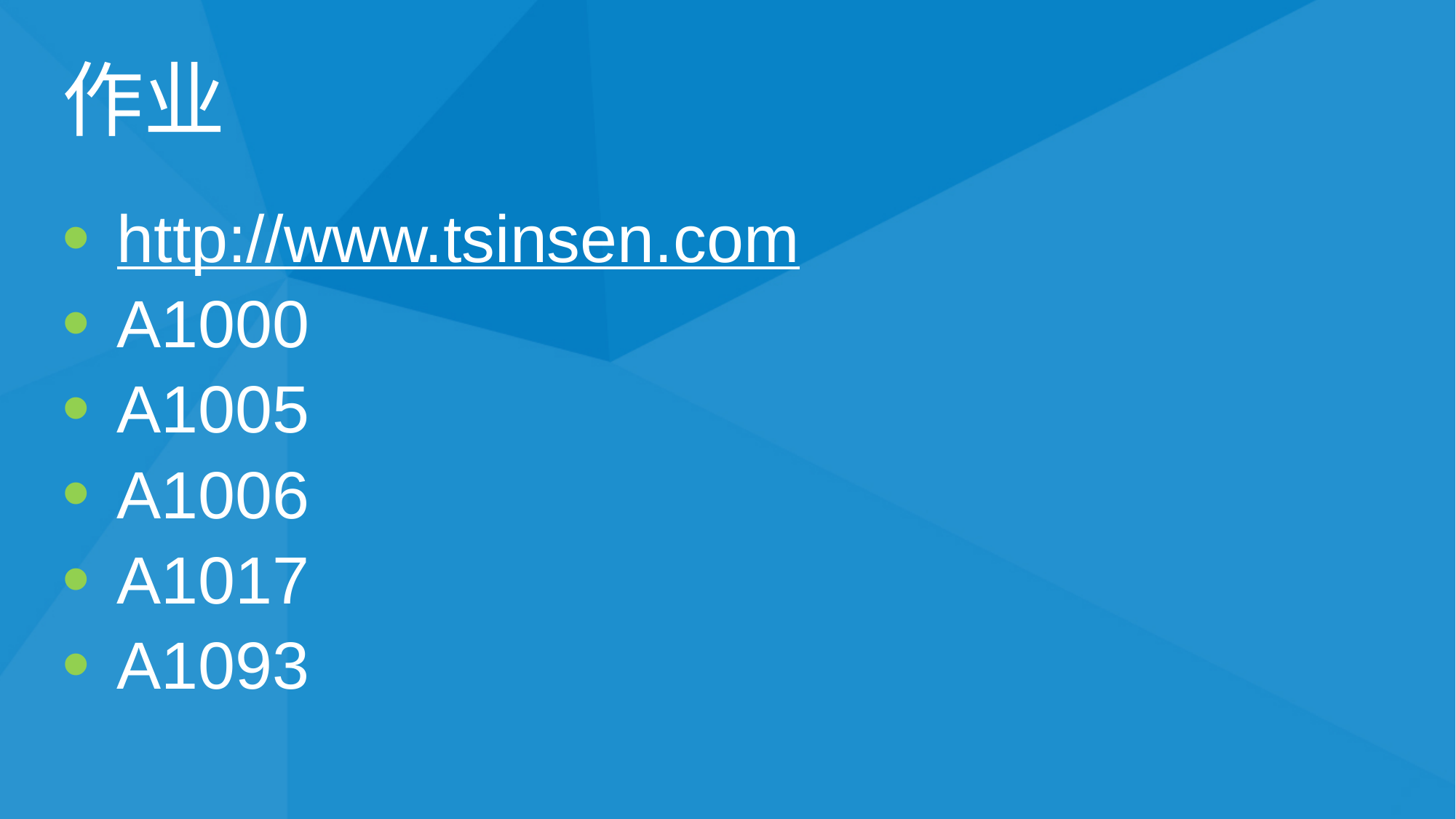

# 作业
http://www.tsinsen.com
A1000
A1005
A1006
A1017
A1093